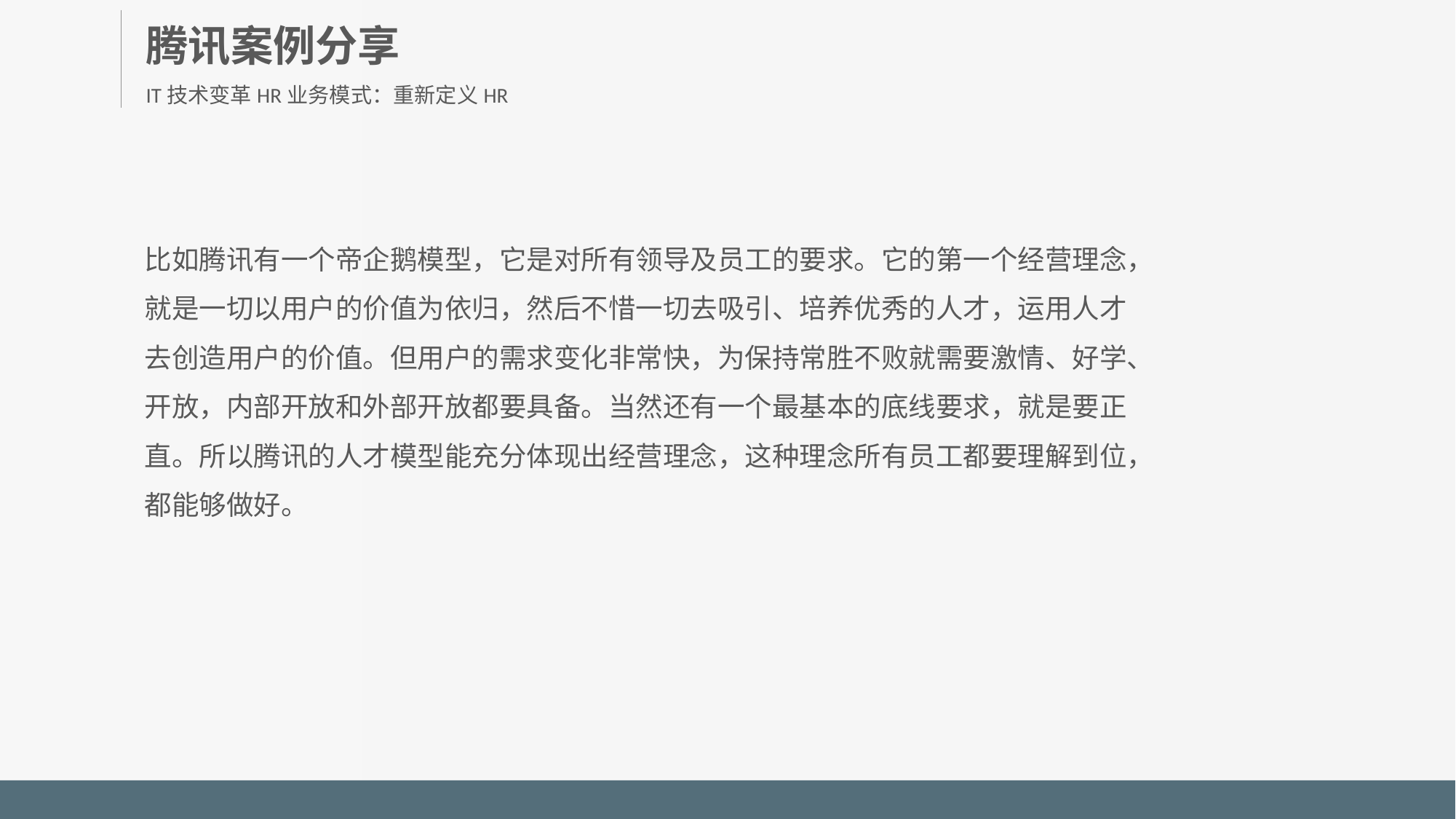

腾讯案例分享
IT技术变革HR业务模式：重新定义HR
比如腾讯有一个帝企鹅模型，它是对所有领导及员工的要求。它的第一个经营理念，就是一切以用户的价值为依归，然后不惜一切去吸引、培养优秀的人才，运用人才去创造用户的价值。但用户的需求变化非常快，为保持常胜不败就需要激情、好学、开放，内部开放和外部开放都要具备。当然还有一个最基本的底线要求，就是要正直。所以腾讯的人才模型能充分体现出经营理念，这种理念所有员工都要理解到位，都能够做好。